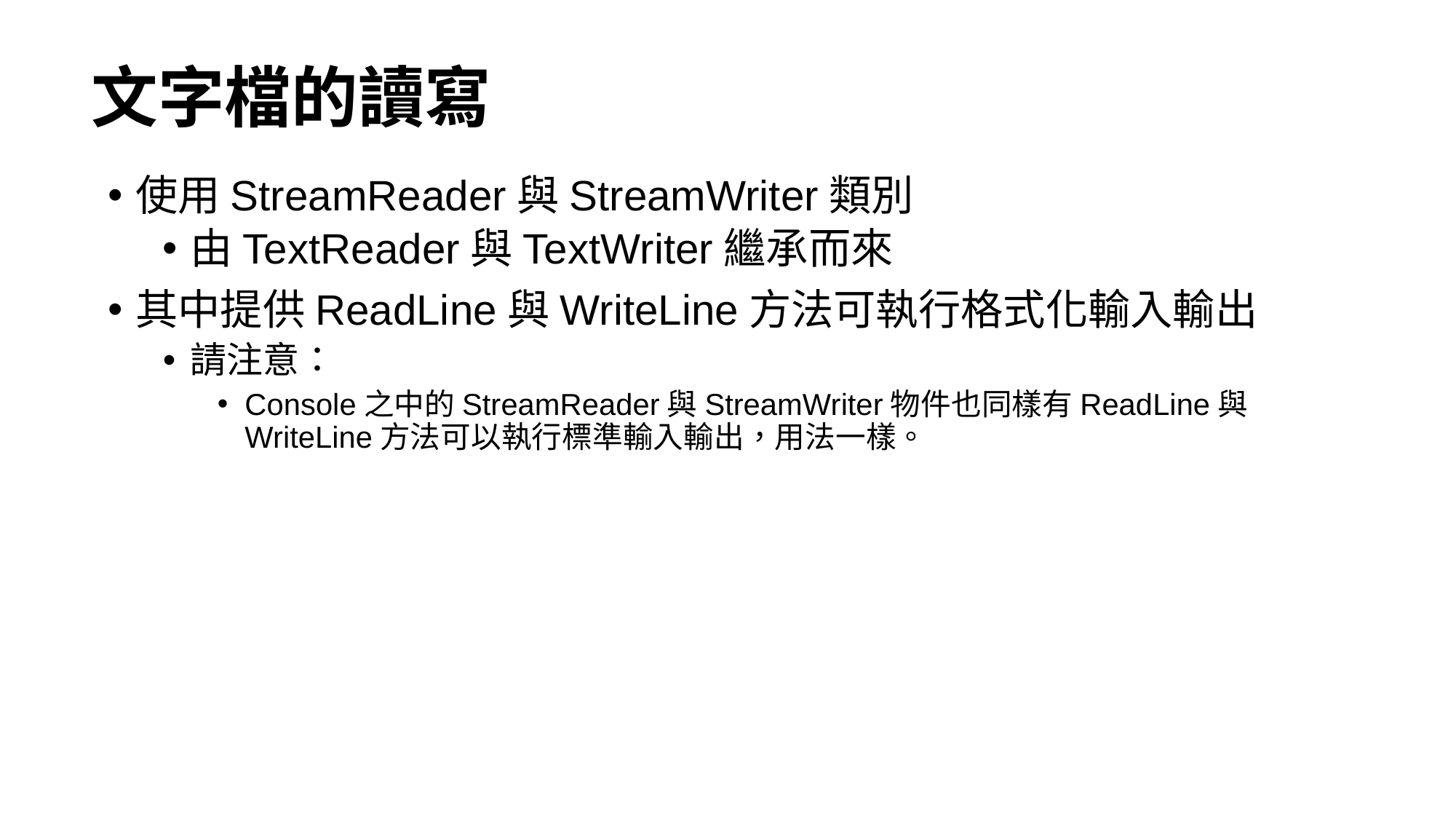

# 文字檔的讀寫
使用StreamReader與StreamWriter類別
由TextReader與TextWriter繼承而來
其中提供ReadLine與WriteLine方法可執行格式化輸入輸出
請注意：
Console之中的StreamReader與StreamWriter物件也同樣有ReadLine與WriteLine方法可以執行標準輸入輸出，用法一樣。